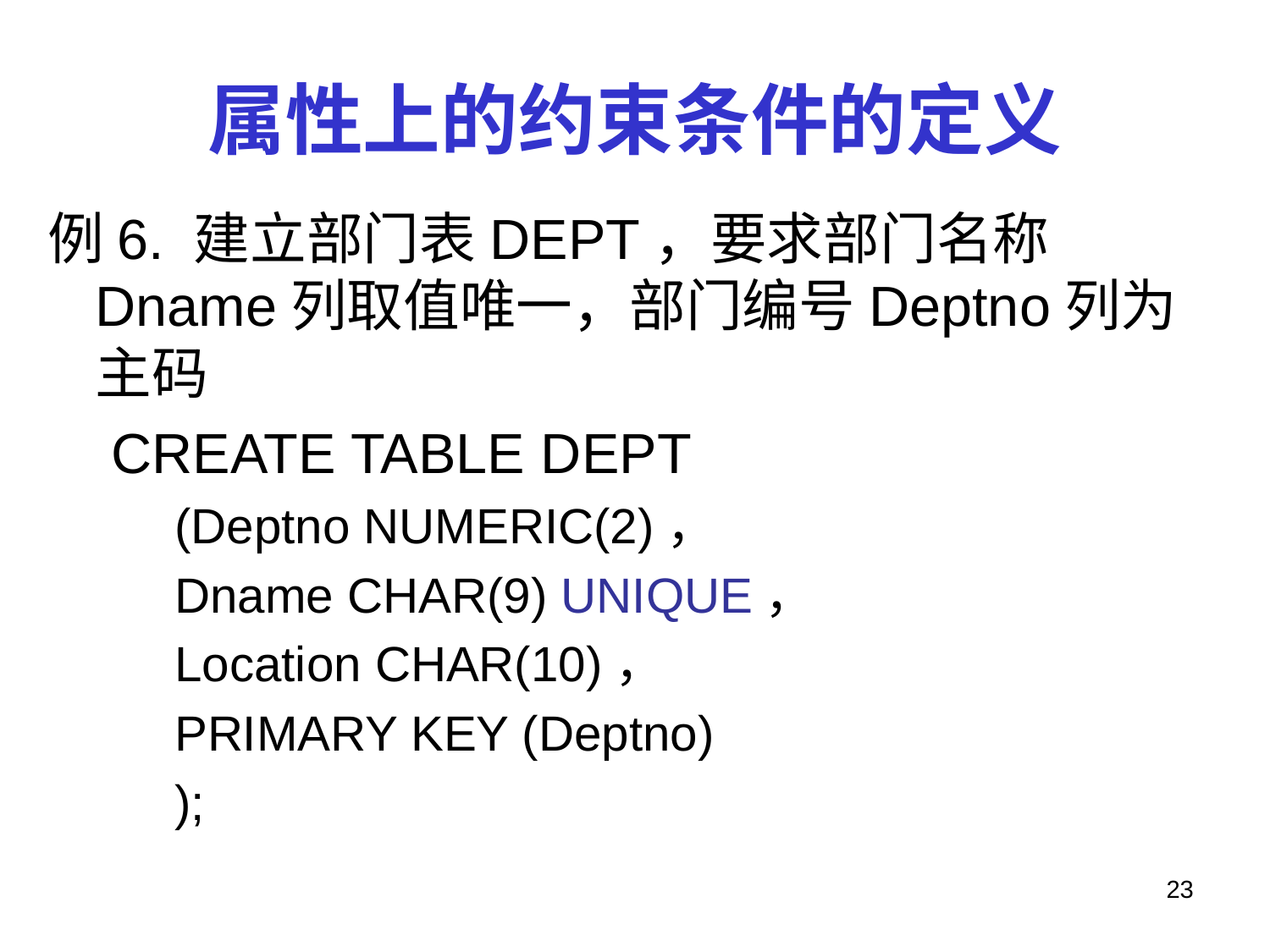

# 属性上的约束条件的定义
例6. 建立部门表DEPT，要求部门名称Dname列取值唯一，部门编号Deptno列为主码
CREATE TABLE DEPT
(Deptno NUMERIC(2)，
Dname CHAR(9) UNIQUE，
Location CHAR(10)，
PRIMARY KEY (Deptno)
);
23